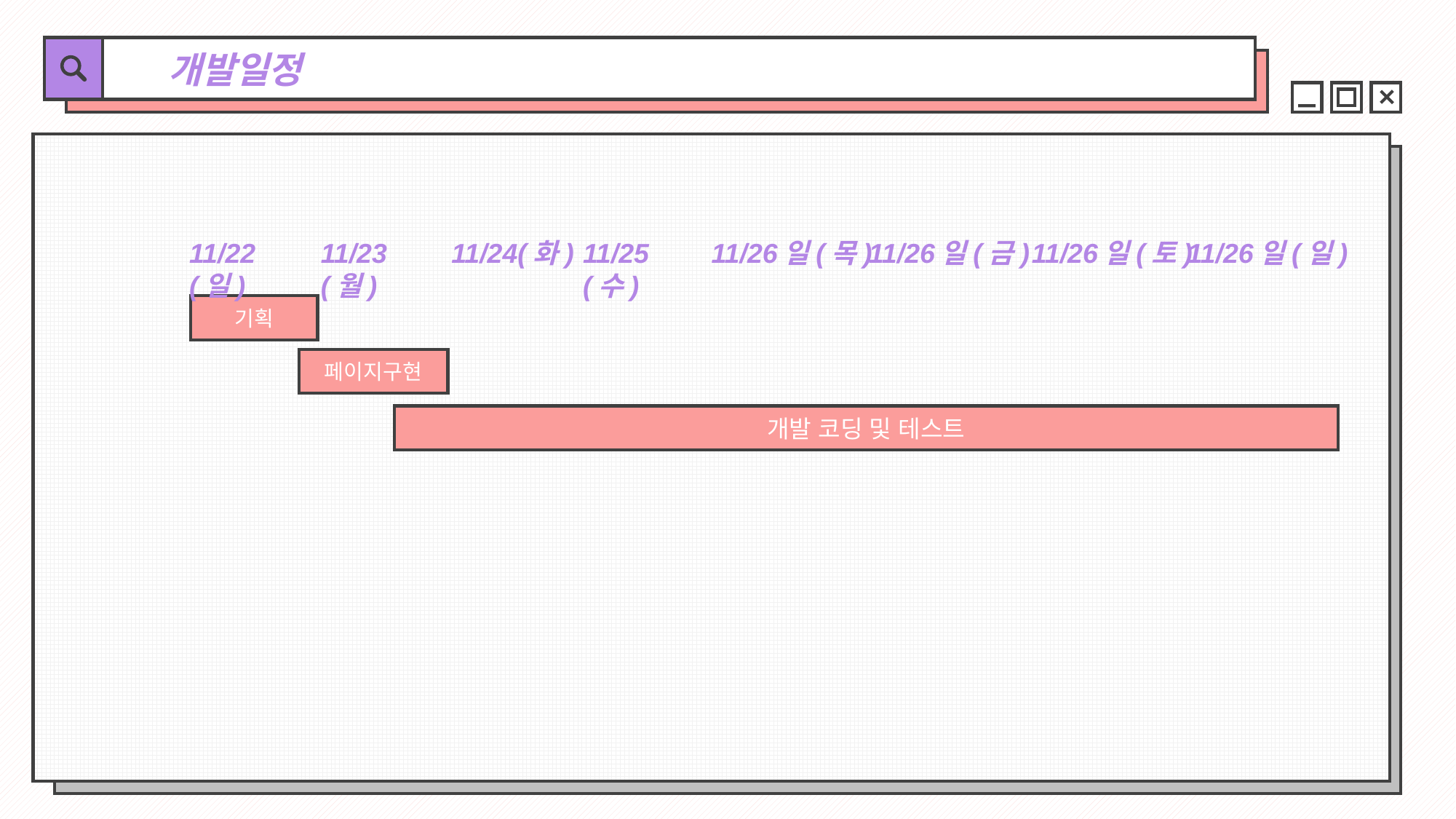

개발일정

11/22(일)
11/23(월)
11/24(화)
11/25(수)
11/26일(목)
11/26일(금)
11/26일(토)
11/26일(일)
기획
페이지구현
개발 코딩 및 테스트